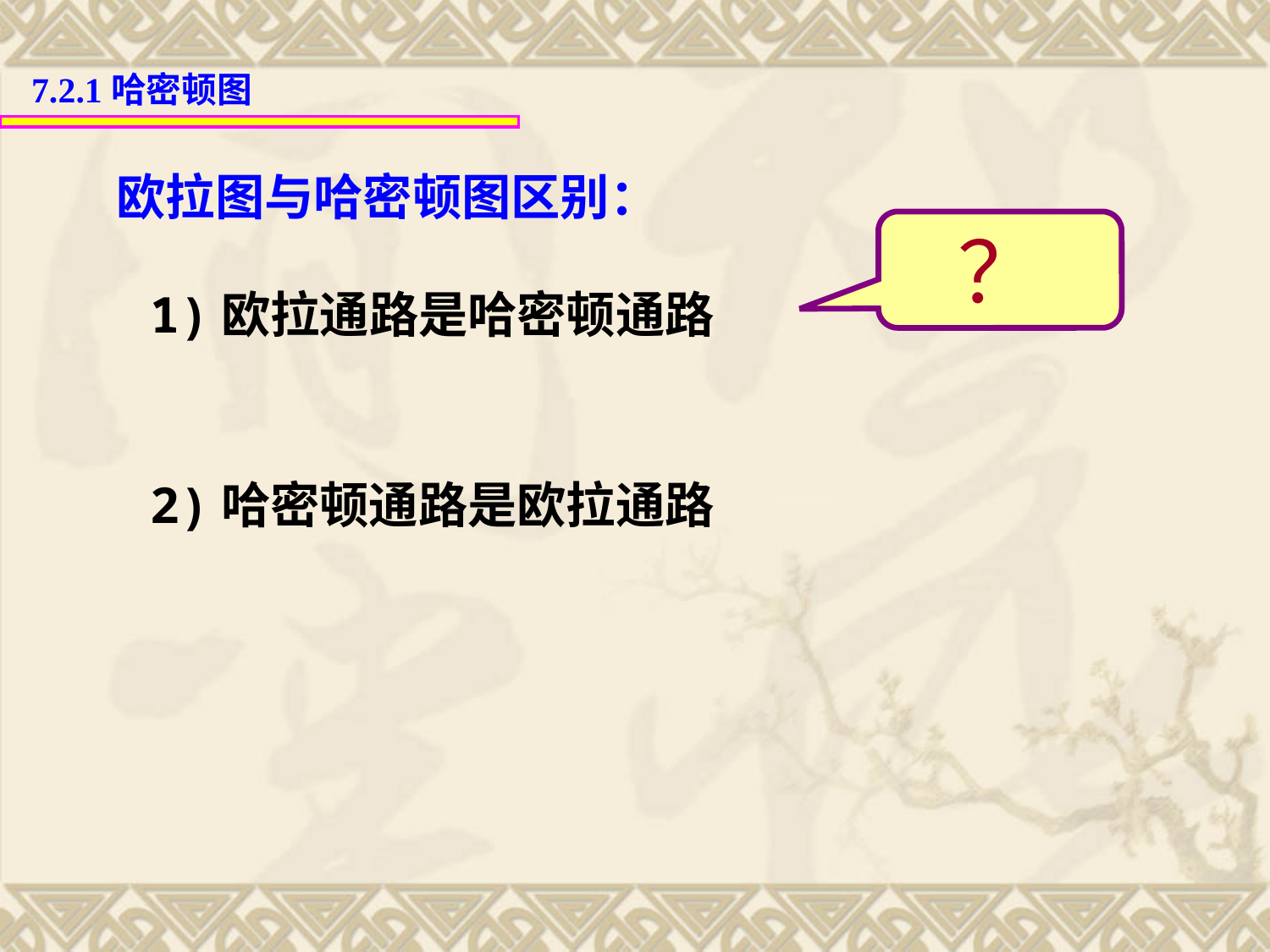

7.2.1哈密顿图

欧拉图与哈密顿图区别：
？
1)欧拉通路是哈密顿通路
2)哈密顿通路是欧拉通路